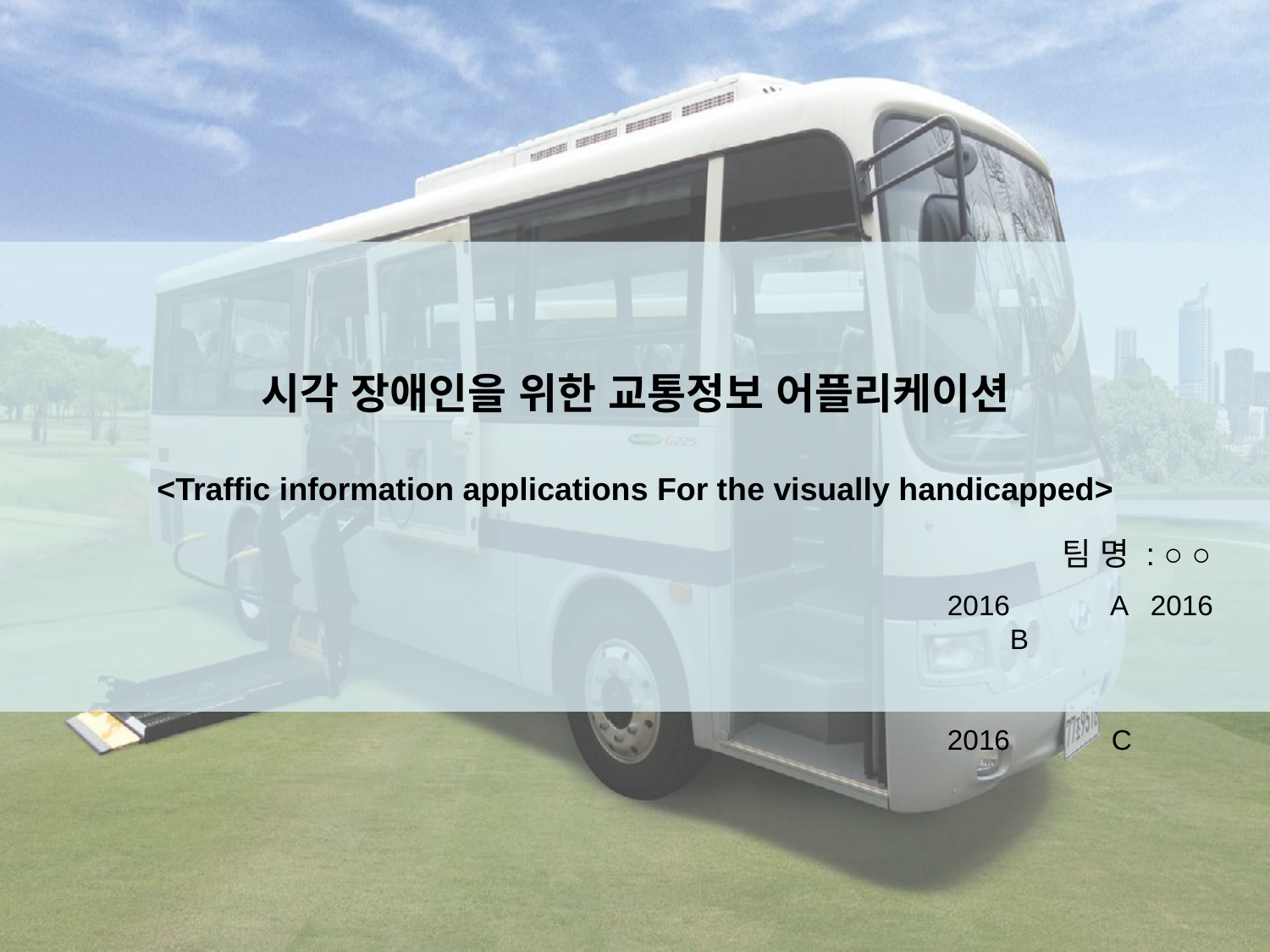

시각 장애인을 위한 교통정보 어플리케이션

<Traffic information applications For the visually handicapped>

팀 명 : ○ ○
2016             A   2016             B                                                                                                        2016             C